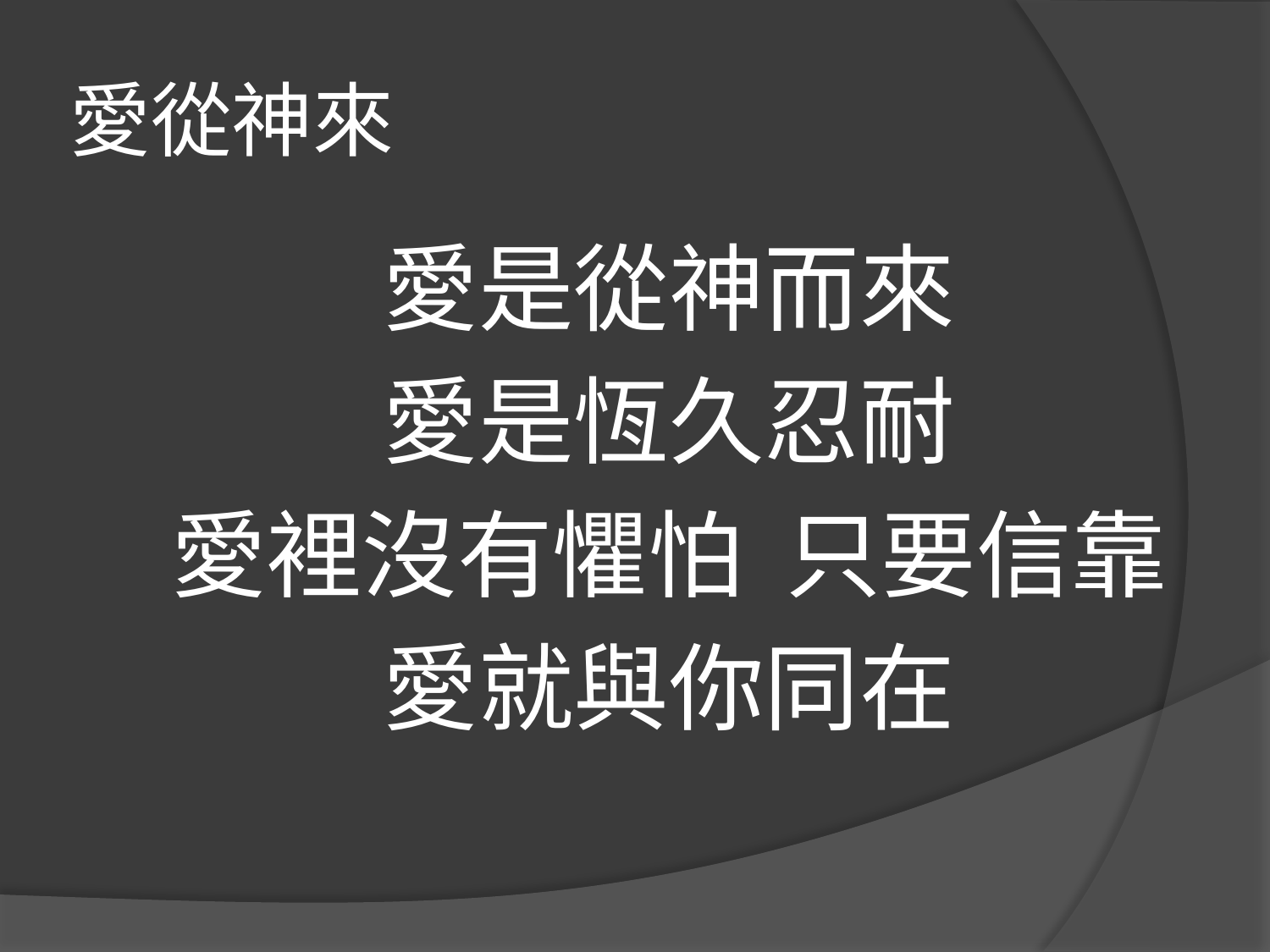

# 愛從神來
愛是從神而來
愛是恆久忍耐
愛裡沒有懼怕  只要信靠
愛就與你同在